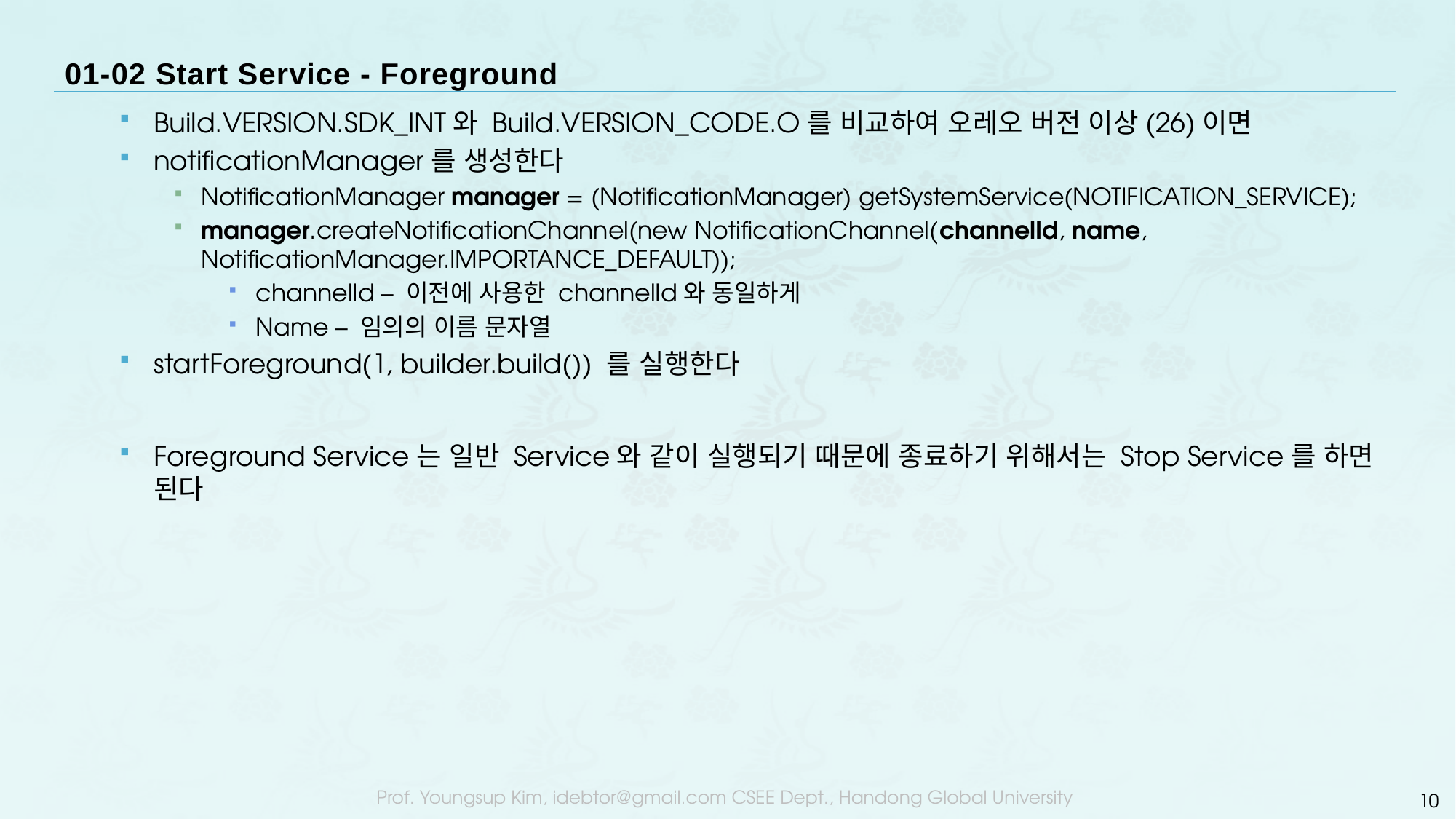

# 01-02 Start Service - Foreground
Build.VERSION.SDK_INT와 Build.VERSION_CODE.O를 비교하여 오레오 버전 이상(26)이면
notificationManager를 생성한다
NotificationManager manager = (NotificationManager) getSystemService(NOTIFICATION_SERVICE);
manager.createNotificationChannel(new NotificationChannel(channelId, name, NotificationManager.IMPORTANCE_DEFAULT));
channelId – 이전에 사용한 channelId와 동일하게
Name – 임의의 이름 문자열
startForeground(1, builder.build()) 를 실행한다

Foreground Service는 일반 Service와 같이 실행되기 때문에 종료하기 위해서는 Stop Service를 하면 된다
10